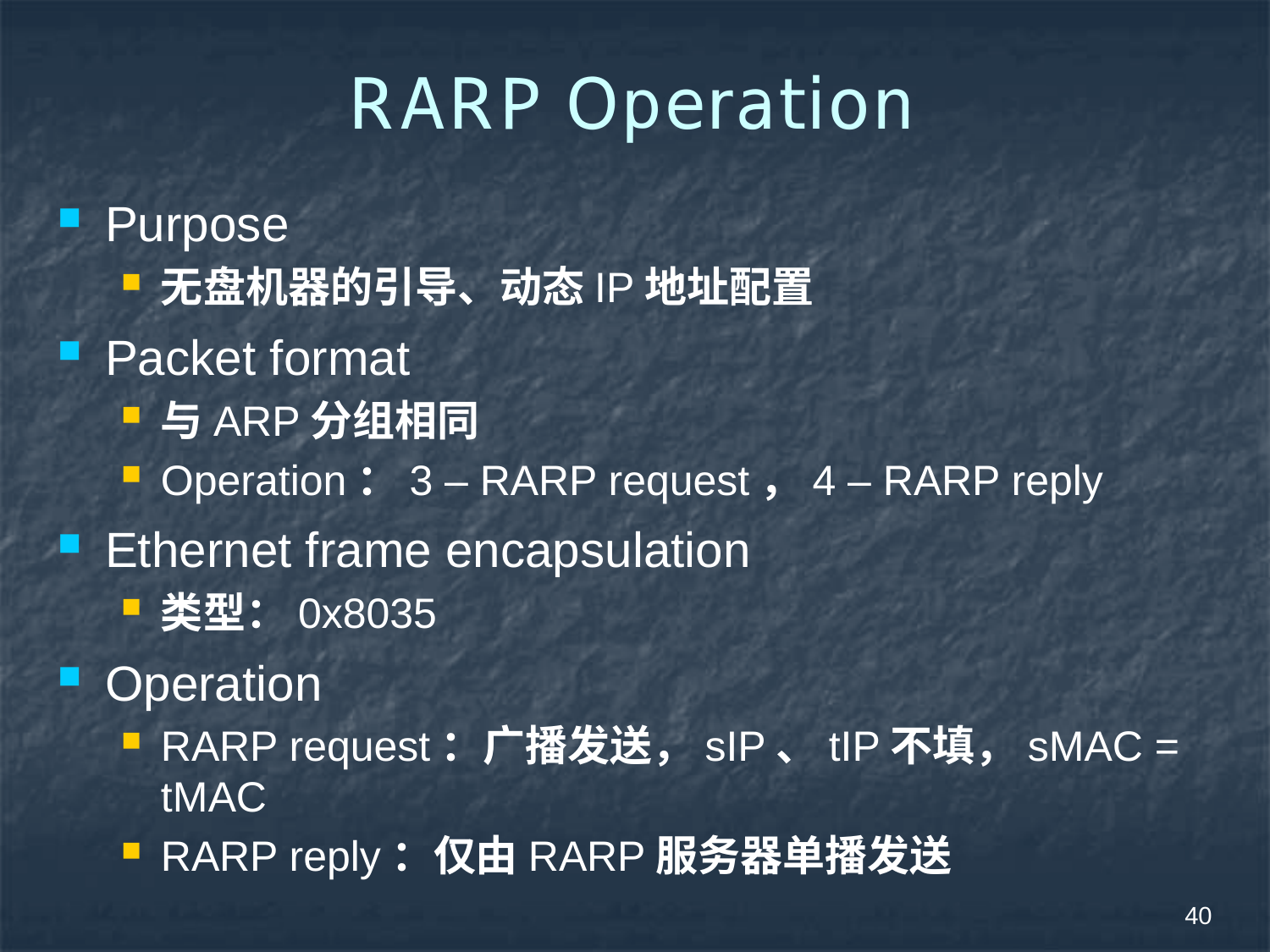

# RARP Operation
Purpose
无盘机器的引导、动态IP地址配置
Packet format
与ARP分组相同
Operation：3 – RARP request，4 – RARP reply
Ethernet frame encapsulation
类型：0x8035
Operation
RARP request：广播发送，sIP、tIP不填，sMAC = tMAC
RARP reply：仅由RARP服务器单播发送
40